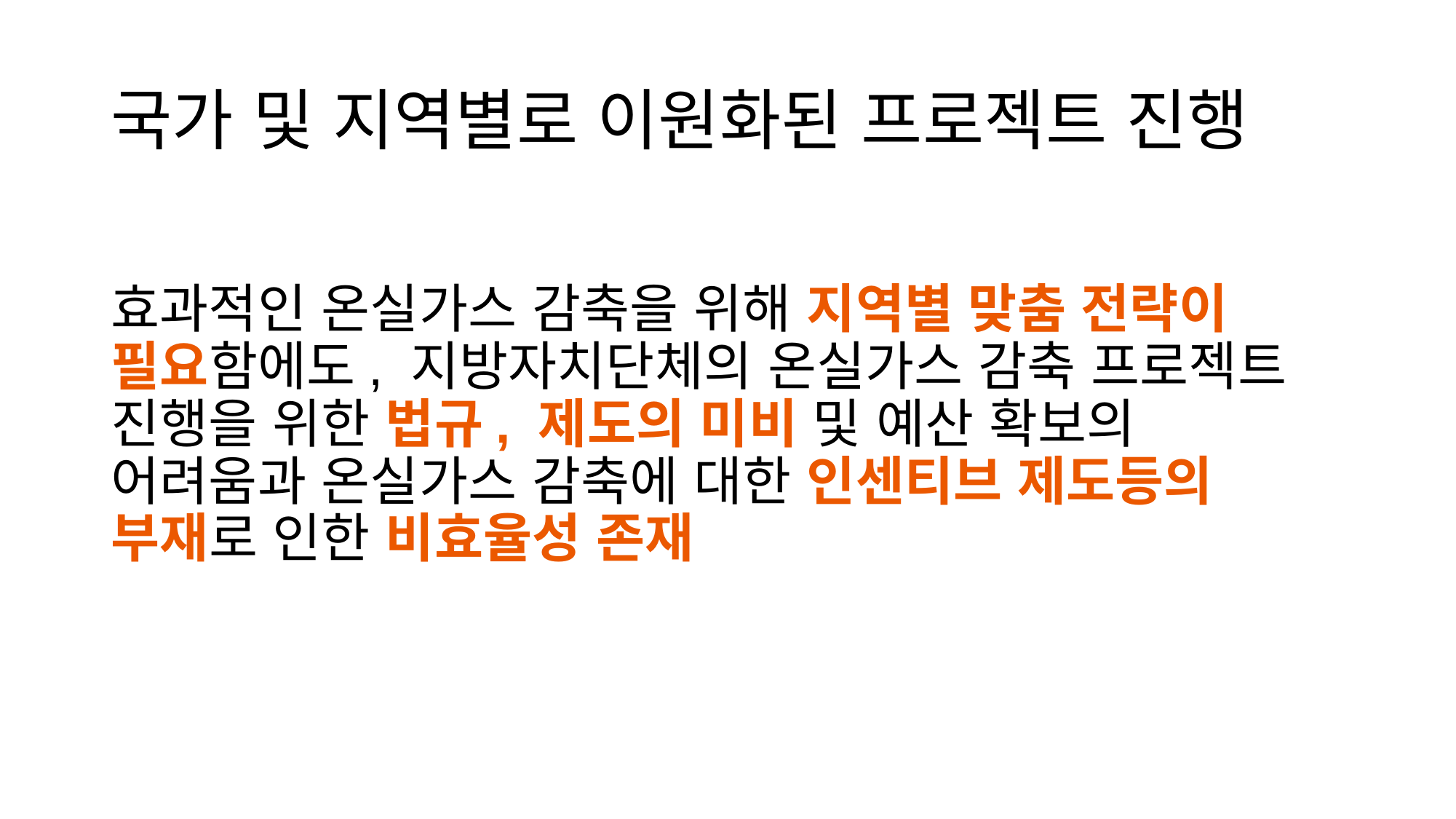

# 국가 및 지역별로 이원화된 프로젝트 진행
효과적인 온실가스 감축을 위해 지역별 맞춤 전략이 필요함에도, 지방자치단체의 온실가스 감축 프로젝트 진행을 위한 법규, 제도의 미비 및 예산 확보의 어려움과 온실가스 감축에 대한 인센티브 제도등의 부재로 인한 비효율성 존재